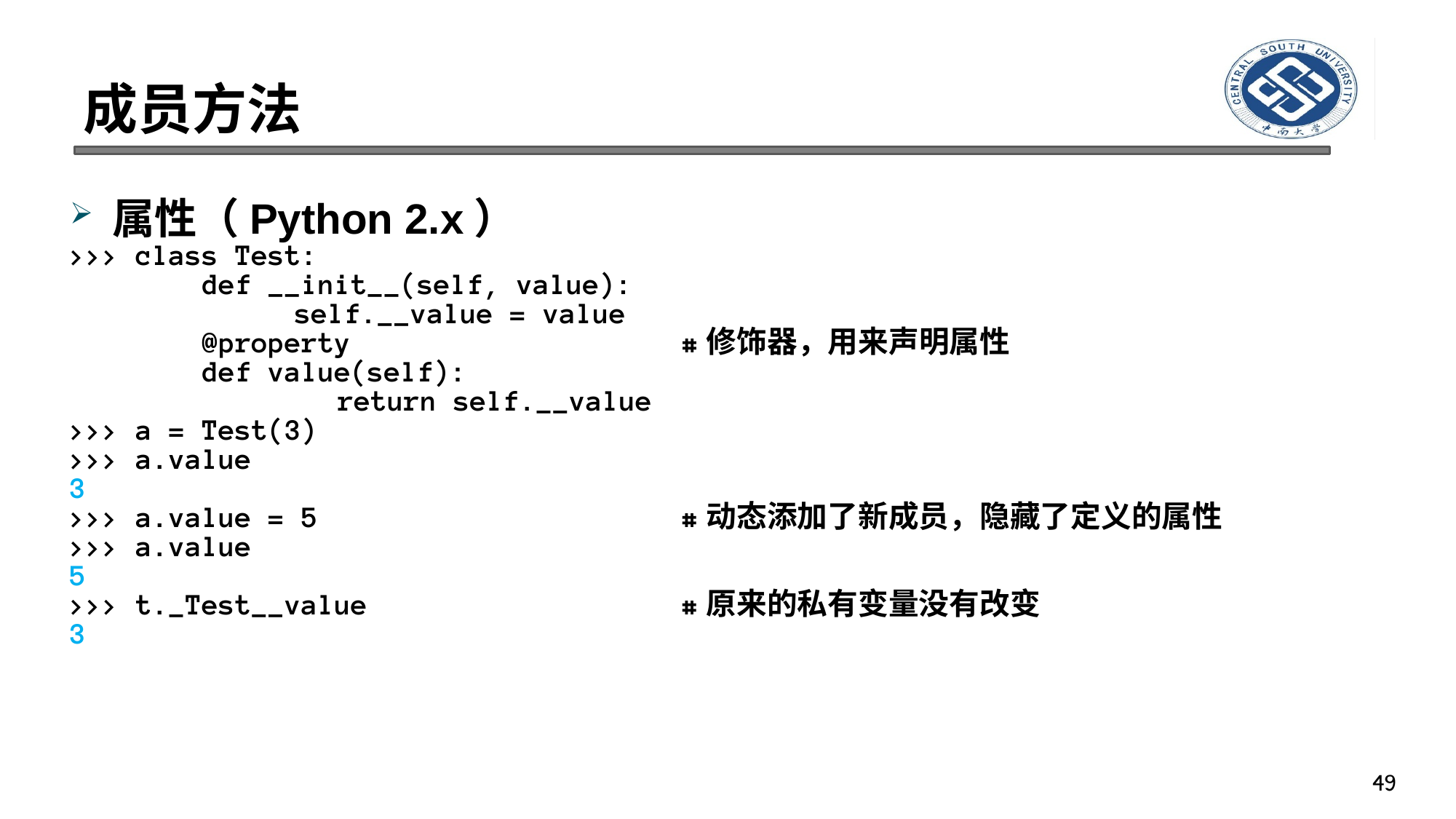

# 成员方法
属性（Python 2.x）
>>> class Test:
	        def __init__(self, value):
		       self.__value = value
	        @property                    #修饰器，用来声明属性
	        def value(self):
	       	   return self.__value
>>> a = Test(3)
>>> a.value
3
>>> a.value = 5                      #动态添加了新成员，隐藏了定义的属性
>>> a.value
5
>>> t._Test__value                   #原来的私有变量没有改变
3

49